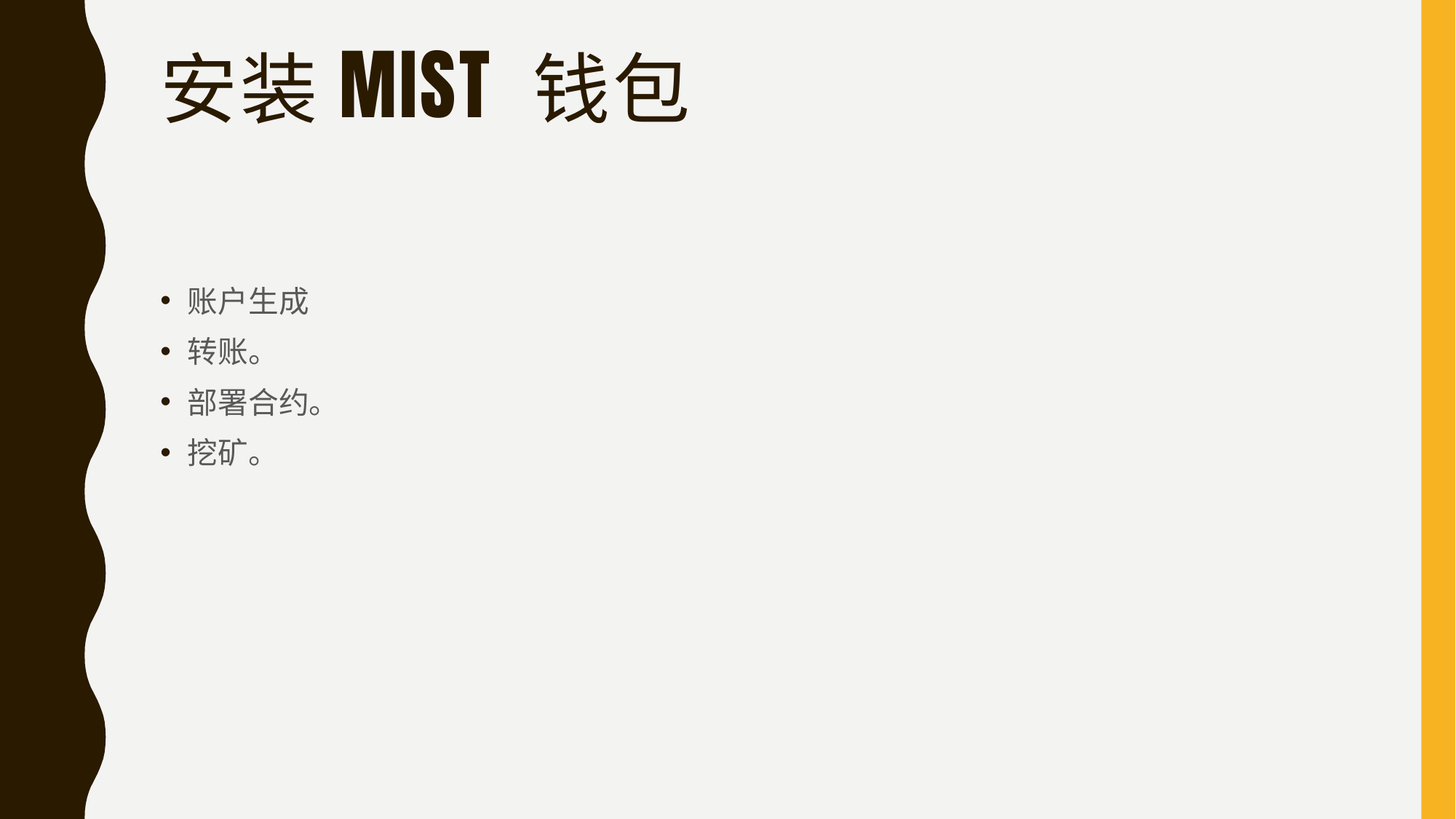

# 安装MIST 钱包
账户生成
转账。
部署合约。
挖矿。